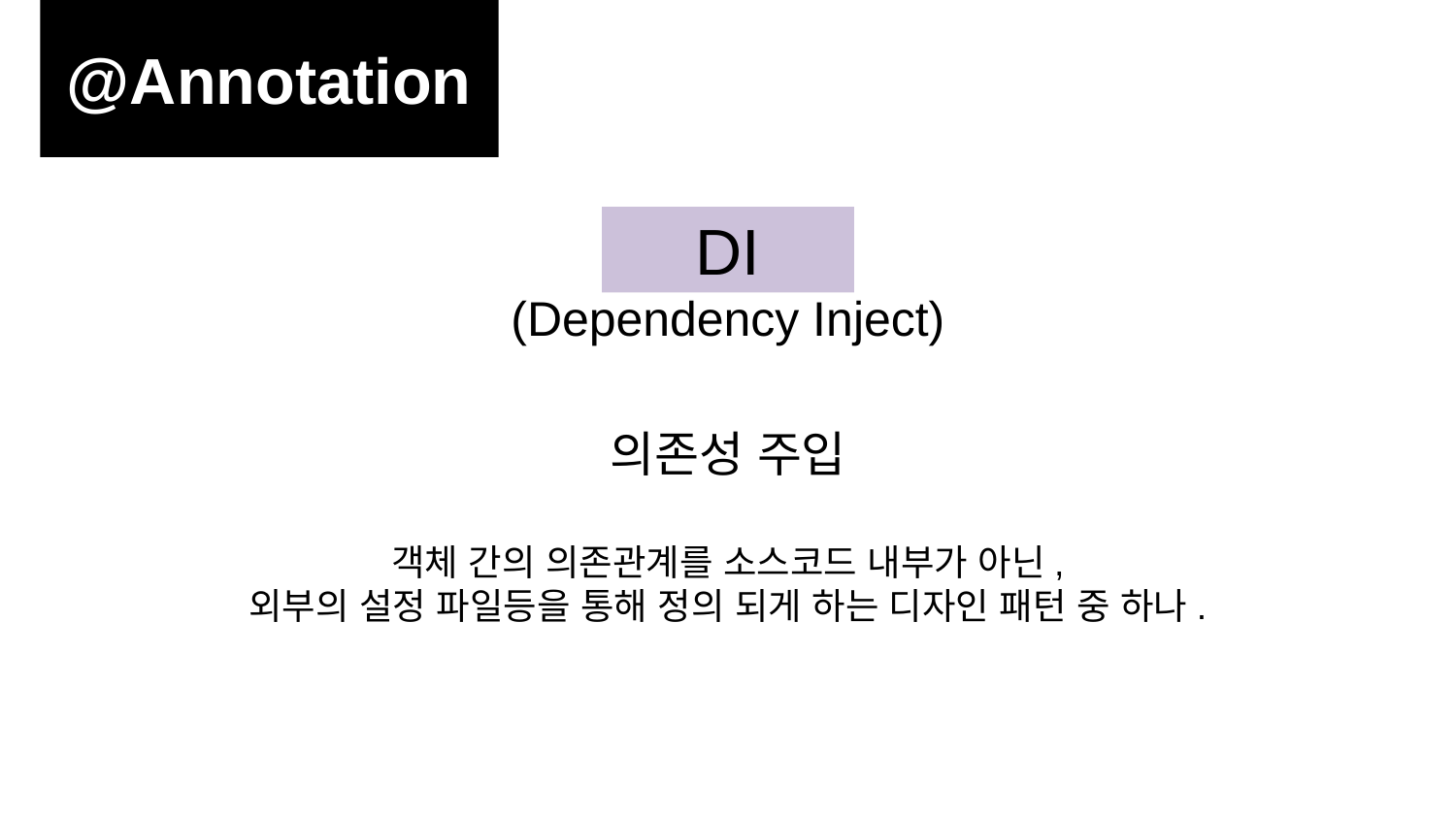

@Annotation
DI
(Dependency Inject)

의존성 주입

객체 간의 의존관계를 소스코드 내부가 아닌,
외부의 설정 파일등을 통해 정의 되게 하는 디자인 패턴 중 하나.